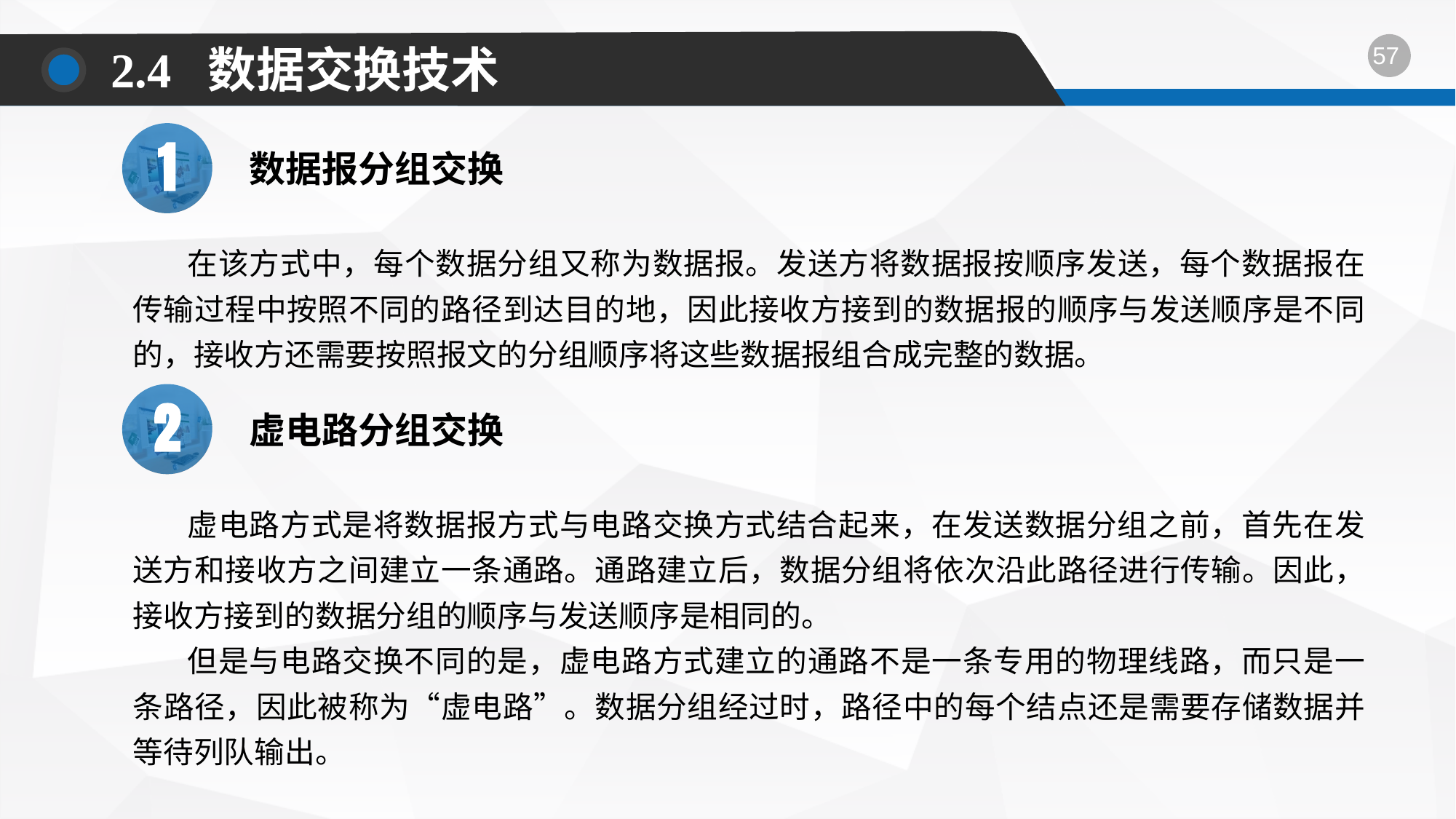

2.4  数据交换技术

1
数据报分组交换
在该方式中，每个数据分组又称为数据报。发送方将数据报按顺序发送，每个数据报在传输过程中按照不同的路径到达目的地，因此接收方接到的数据报的顺序与发送顺序是不同的，接收方还需要按照报文的分组顺序将这些数据报组合成完整的数据。

2
虚电路分组交换
虚电路方式是将数据报方式与电路交换方式结合起来，在发送数据分组之前，首先在发送方和接收方之间建立一条通路。通路建立后，数据分组将依次沿此路径进行传输。因此，接收方接到的数据分组的顺序与发送顺序是相同的。
但是与电路交换不同的是，虚电路方式建立的通路不是一条专用的物理线路，而只是一条路径，因此被称为“虚电路”。数据分组经过时，路径中的每个结点还是需要存储数据并等待列队输出。